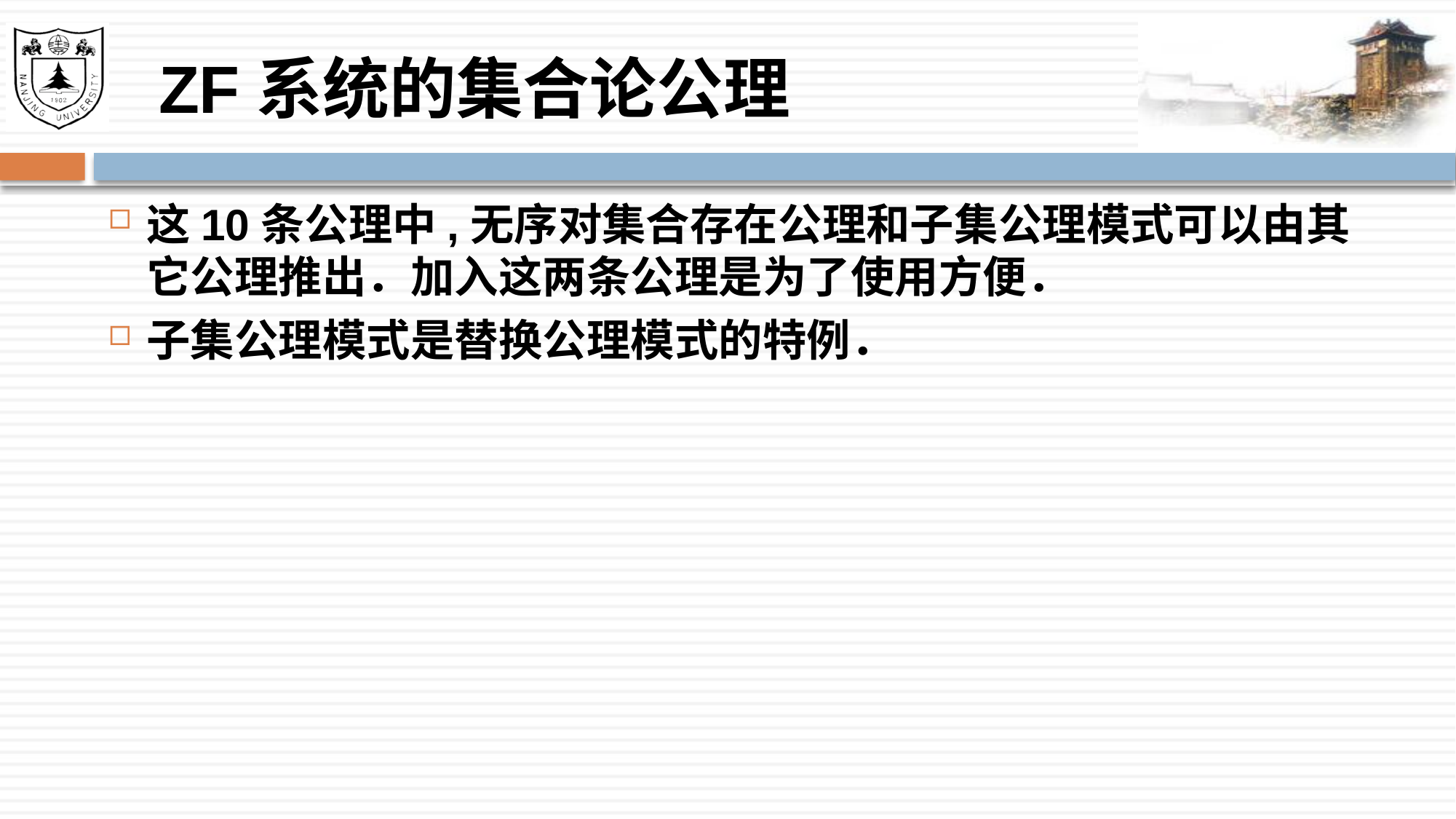

# ZF系统的集合论公理
这10条公理中,无序对集合存在公理和子集公理模式可以由其它公理推出．加入这两条公理是为了使用方便．
子集公理模式是替换公理模式的特例．